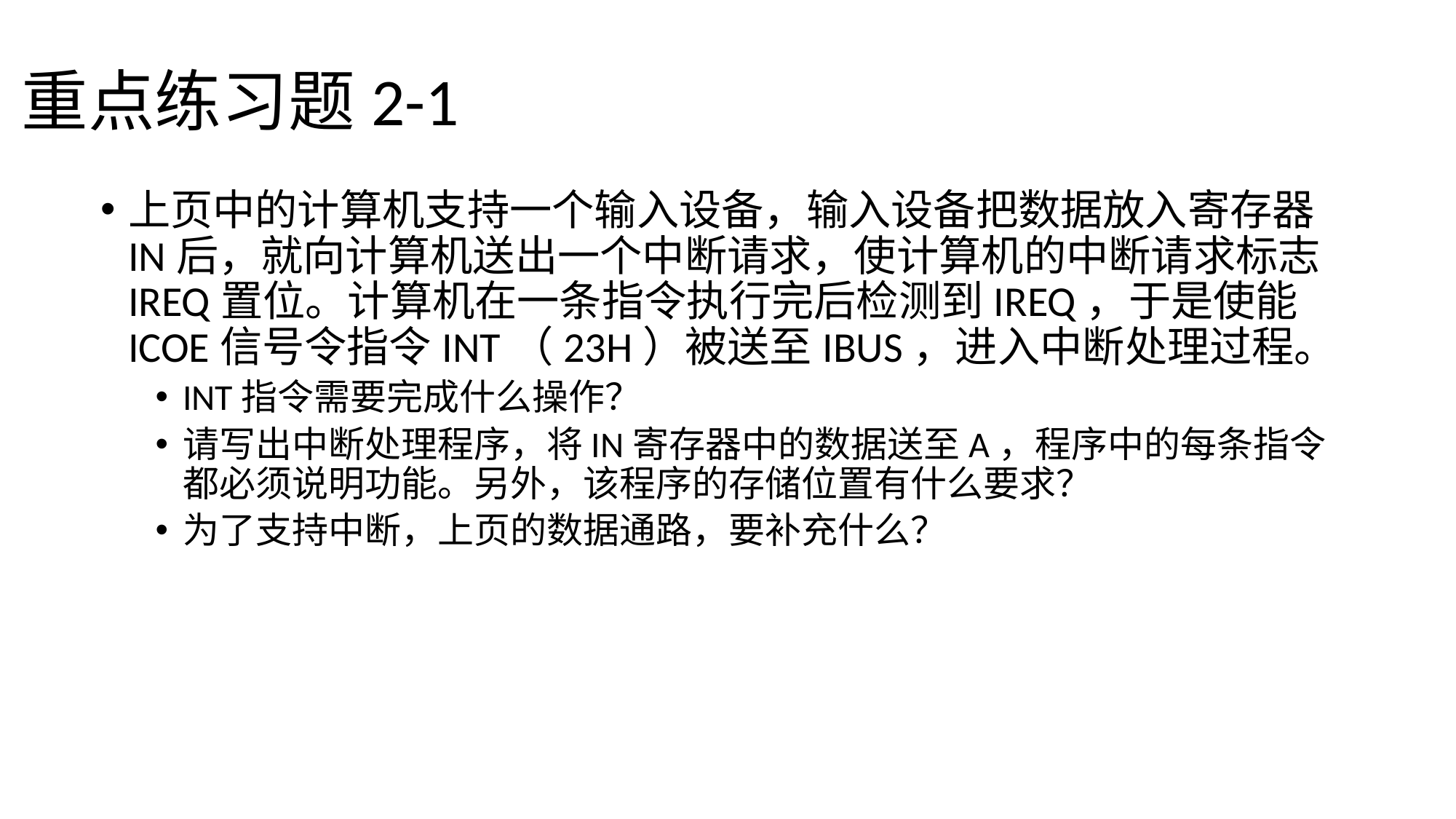

# 重点练习题2-1
上页中的计算机支持一个输入设备，输入设备把数据放入寄存器IN后，就向计算机送出一个中断请求，使计算机的中断请求标志IREQ置位。计算机在一条指令执行完后检测到IREQ，于是使能ICOE信号令指令INT（23H）被送至IBUS，进入中断处理过程。
INT指令需要完成什么操作？
请写出中断处理程序，将IN寄存器中的数据送至A，程序中的每条指令都必须说明功能。另外，该程序的存储位置有什么要求？
为了支持中断，上页的数据通路，要补充什么？